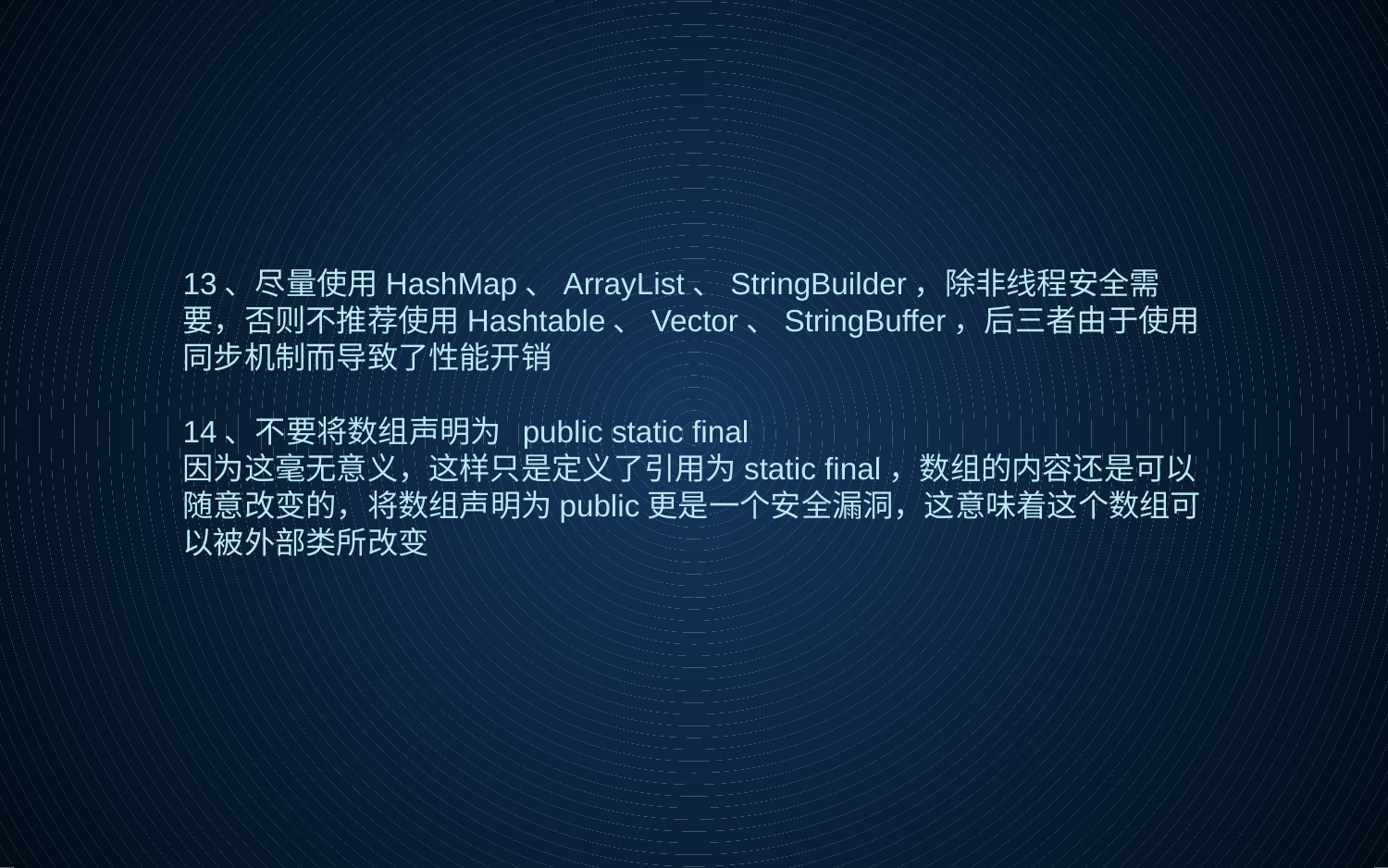

13、尽量使用HashMap、ArrayList、StringBuilder，除非线程安全需要，否则不推荐使用Hashtable、Vector、StringBuffer，后三者由于使用同步机制而导致了性能开销

14、不要将数组声明为  public static final
因为这毫无意义，这样只是定义了引用为static final，数组的内容还是可以随意改变的，将数组声明为public更是一个安全漏洞，这意味着这个数组可以被外部类所改变